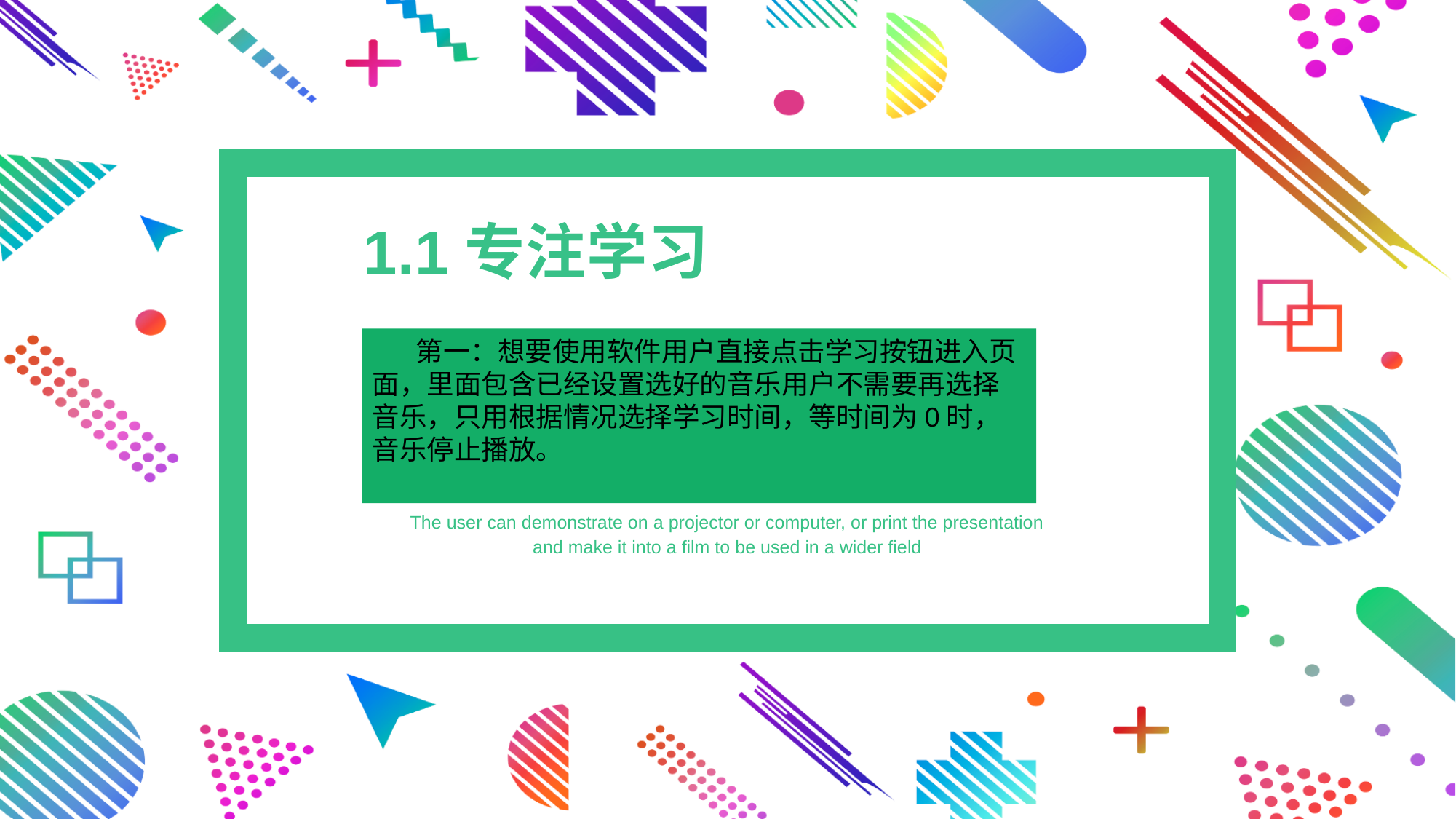

1.1专注学习
      第一：想要使用软件用户直接点击学习按钮进入页面，里面包含已经设置选好的音乐用户不需要再选择音乐，只用根据情况选择学习时间，等时间为0时，音乐停止播放。

The user can demonstrate on a projector or computer, or print the presentation and make it into a film to be used in a wider field